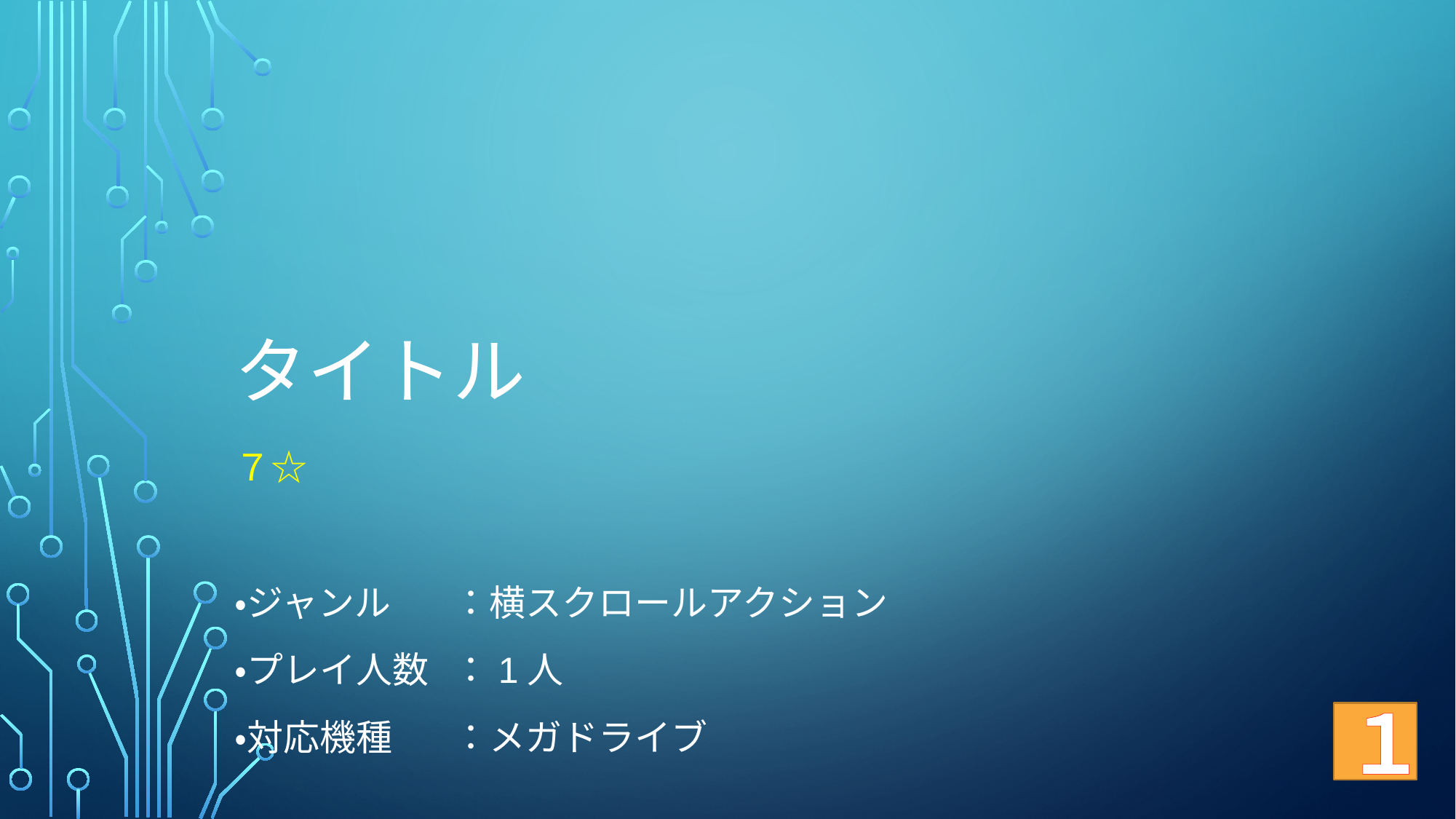

# タイトル
７☆

・ジャンル	：横スクロールアクション
・プレイ人数	：1人
・対応機種	：メガドライブ
１